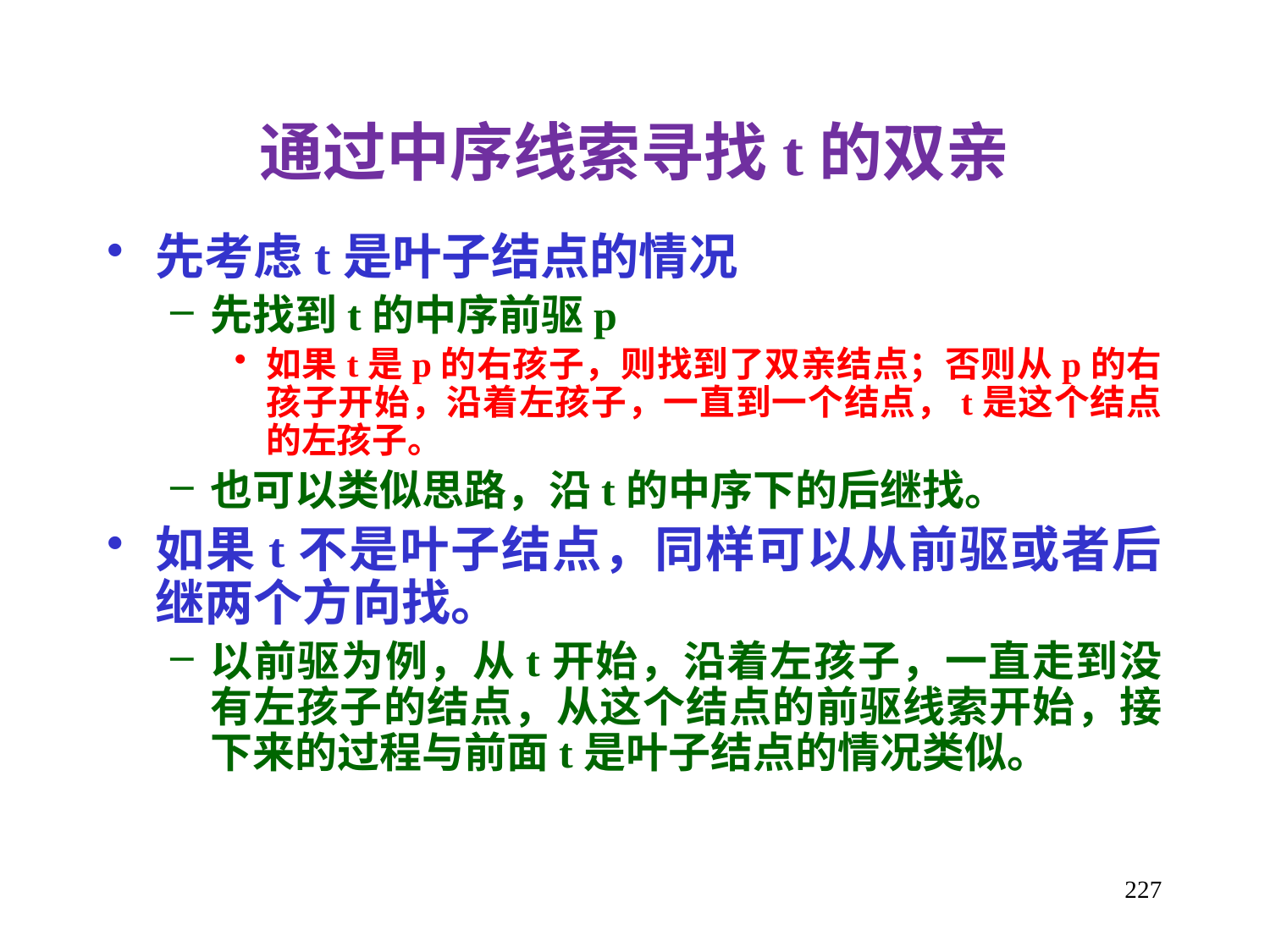

通过中序线索寻找t的双亲
先考虑t是叶子结点的情况
先找到t的中序前驱p
如果t是p的右孩子，则找到了双亲结点；否则从p的右孩子开始，沿着左孩子，一直到一个结点，t是这个结点的左孩子。
也可以类似思路，沿t的中序下的后继找。
如果t不是叶子结点，同样可以从前驱或者后继两个方向找。
以前驱为例，从t开始，沿着左孩子，一直走到没有左孩子的结点，从这个结点的前驱线索开始，接下来的过程与前面t是叶子结点的情况类似。
227